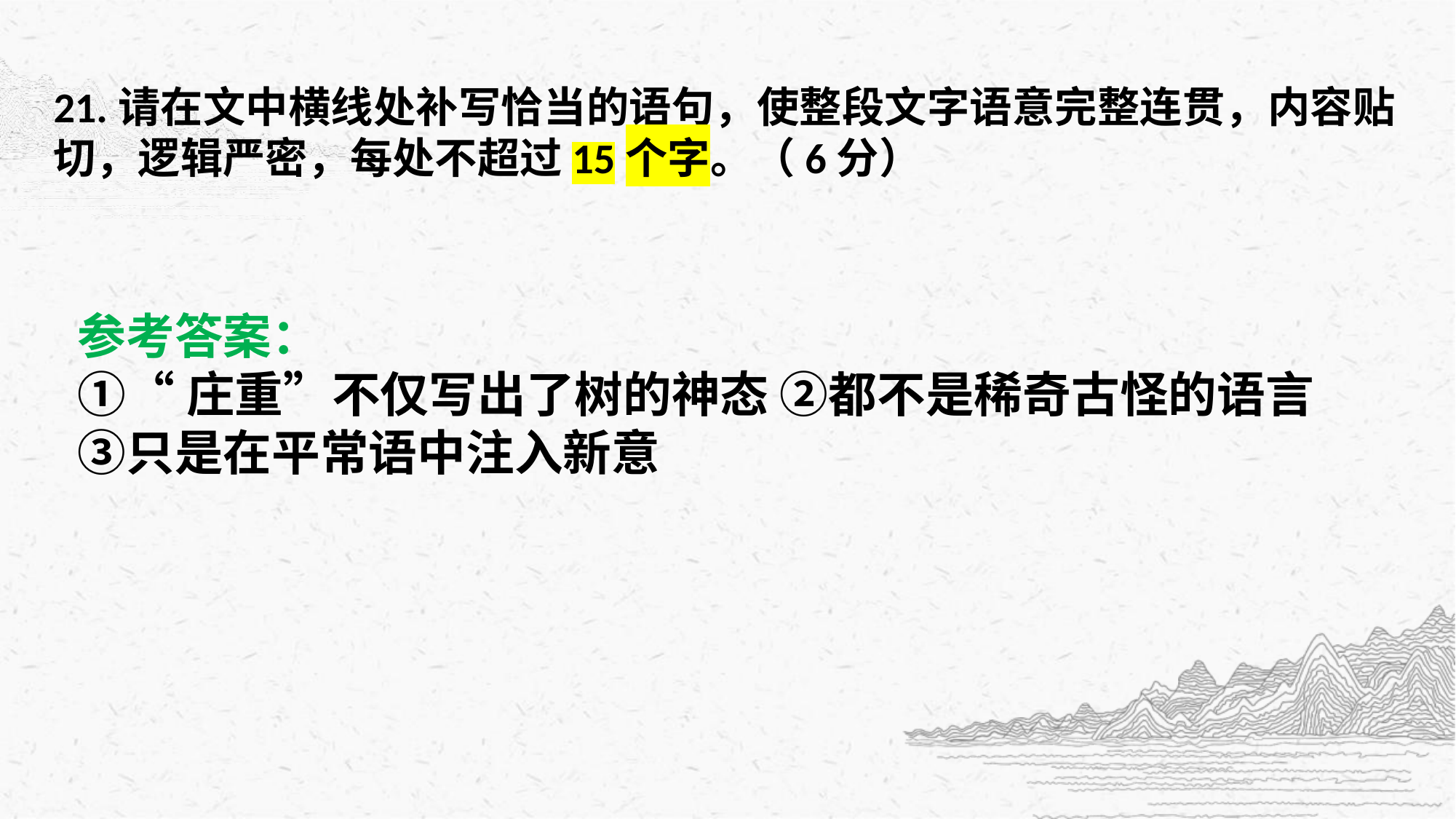

21.请在文中横线处补写恰当的语句，使整段文字语意完整连贯，内容贴切，逻辑严密，每处不超过15个字。（6分）
参考答案：
①“庄重”不仅写出了树的神态 ②都不是稀奇古怪的语言③只是在平常语中注入新意